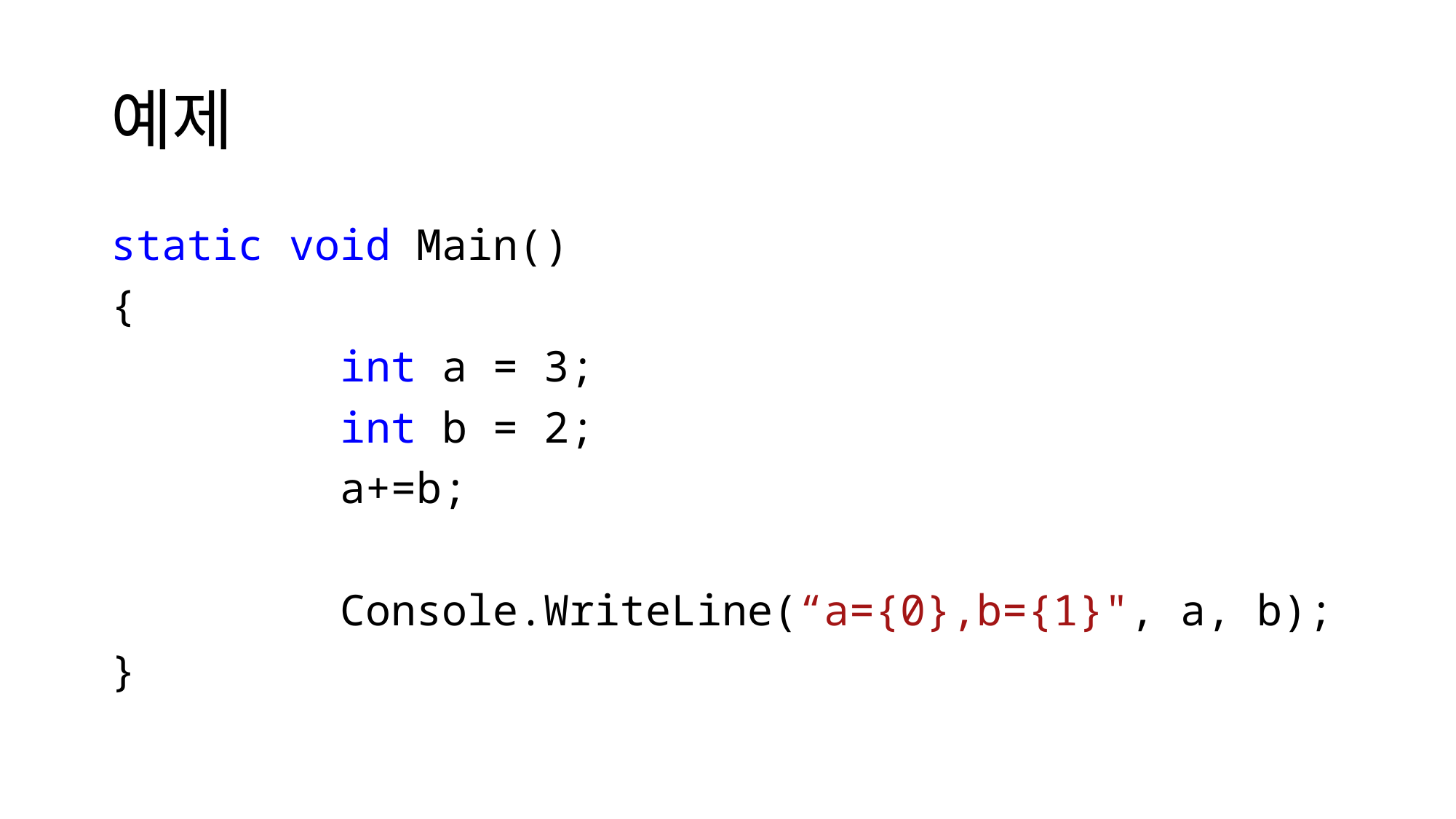

# 예제
static void Main()
{
         int a = 3;
         int b = 2;
         a+=b;

         Console.WriteLine(“a={0},b={1}", a, b);
}